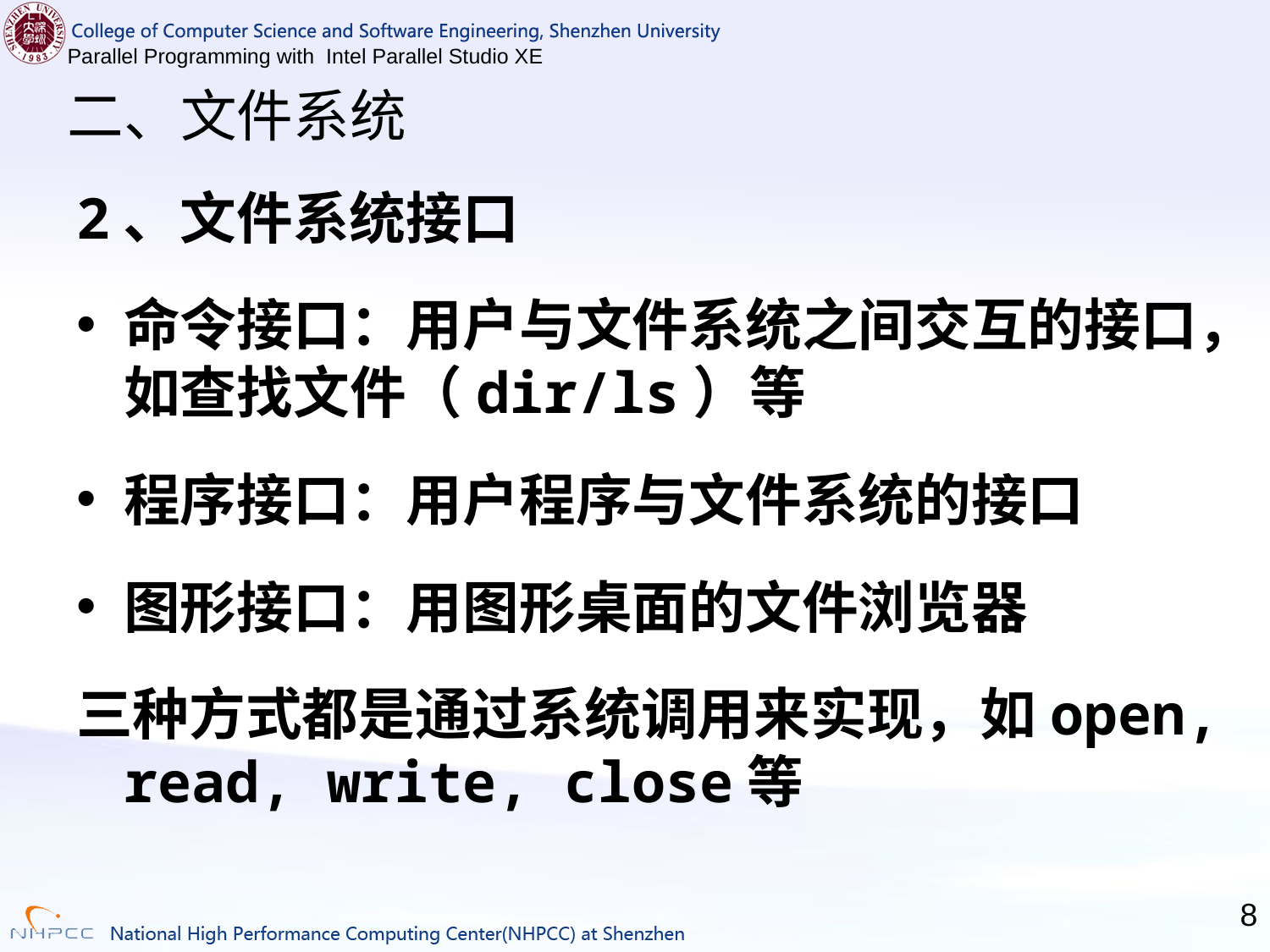

# 二、文件系统
2、文件系统接口
命令接口：用户与文件系统之间交互的接口，如查找文件（dir/ls）等
程序接口：用户程序与文件系统的接口
图形接口：用图形桌面的文件浏览器
三种方式都是通过系统调用来实现，如open, read, write, close等
8